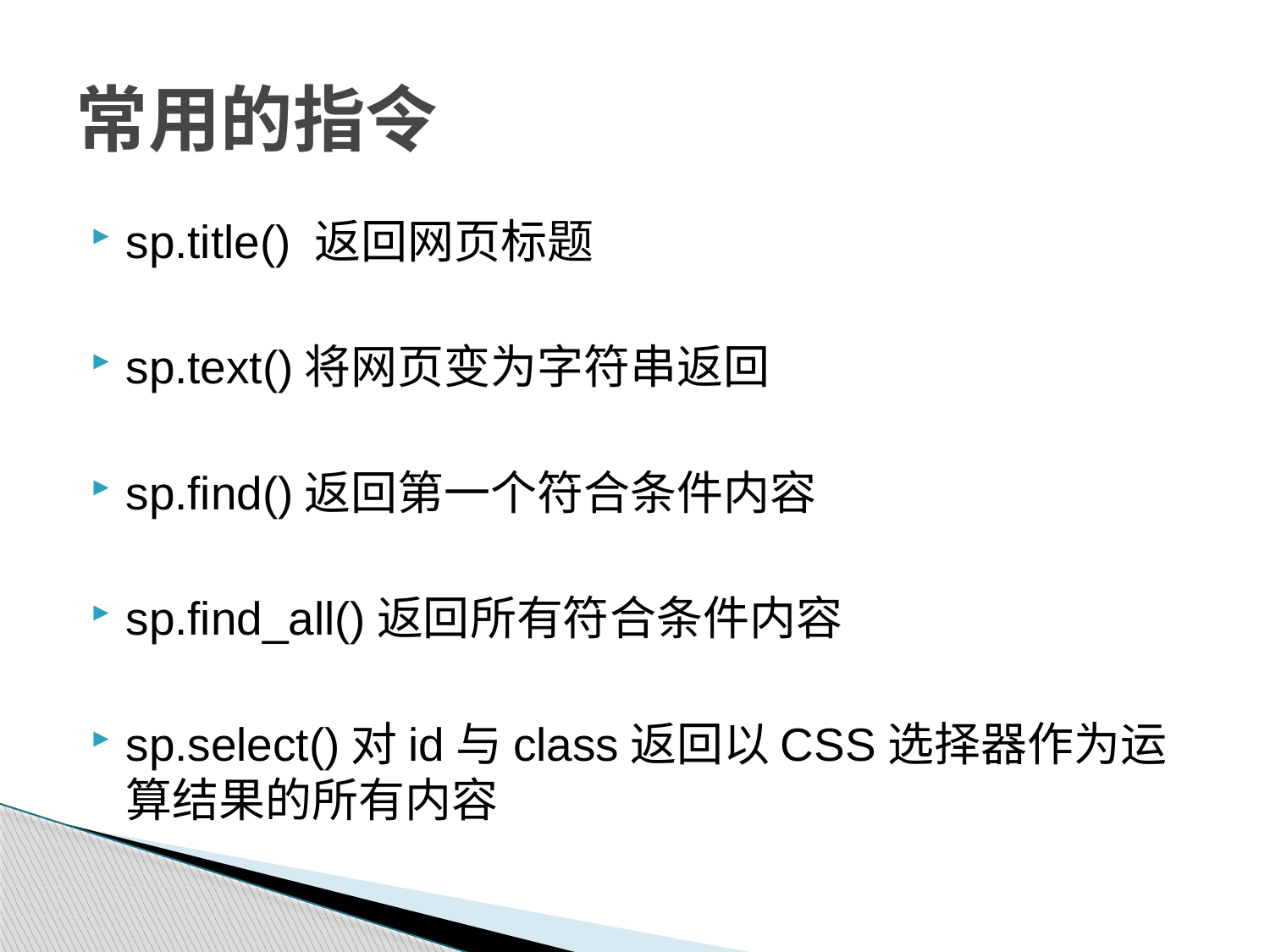

# 常用的指令
sp.title() 返回网页标题

sp.text()将网页变为字符串返回

sp.find()返回第一个符合条件内容

sp.find_all()返回所有符合条件内容

sp.select()对id与class返回以CSS选择器作为运算结果的所有内容